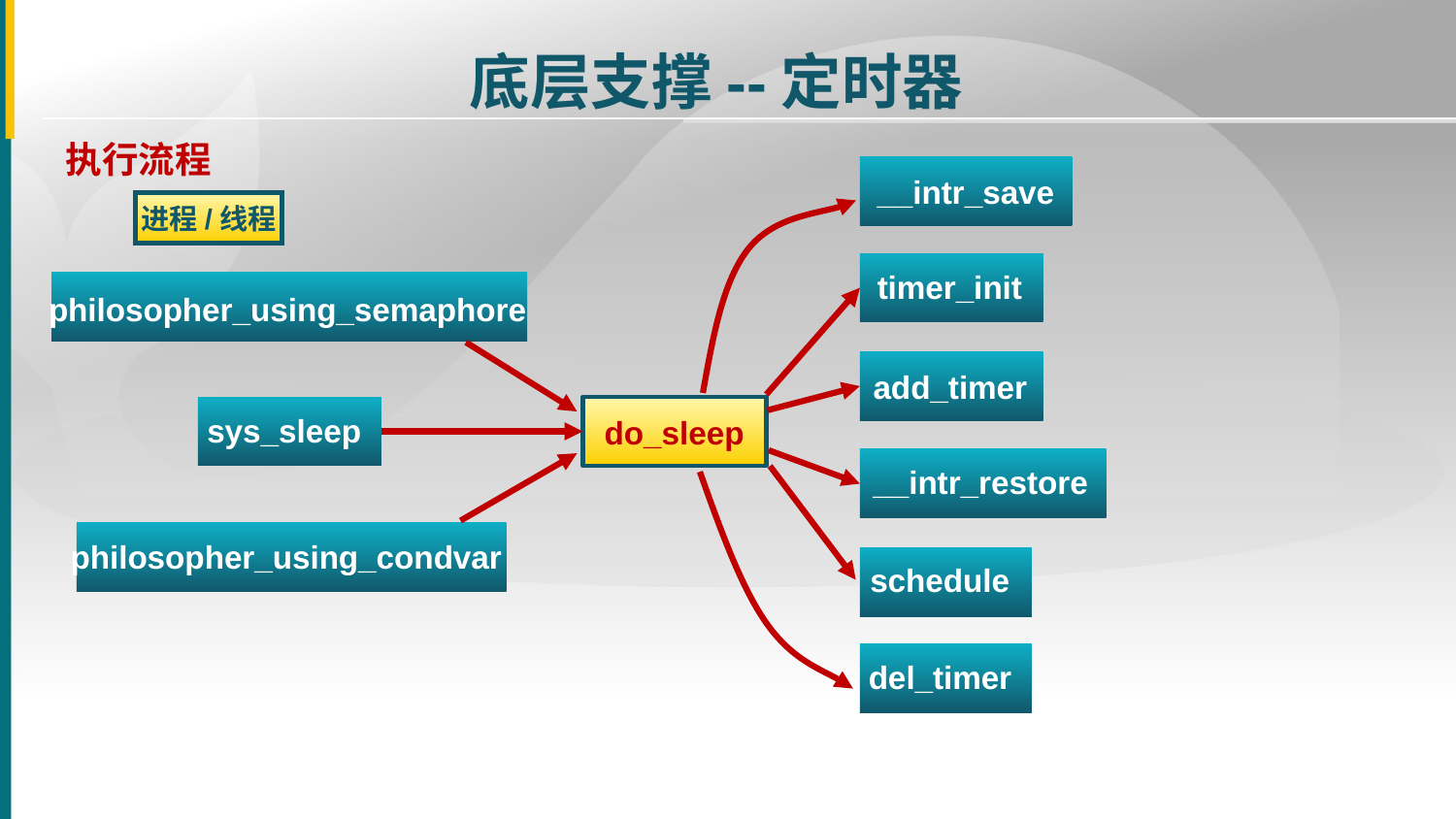

底层支撑--定时器
执行流程

__intr_save
进程/线程

timer_init

philosopher_using_semaphore

add_timer

sys_sleep
do_sleep

__intr_restore

philosopher_using_condvar

schedule

del_timer